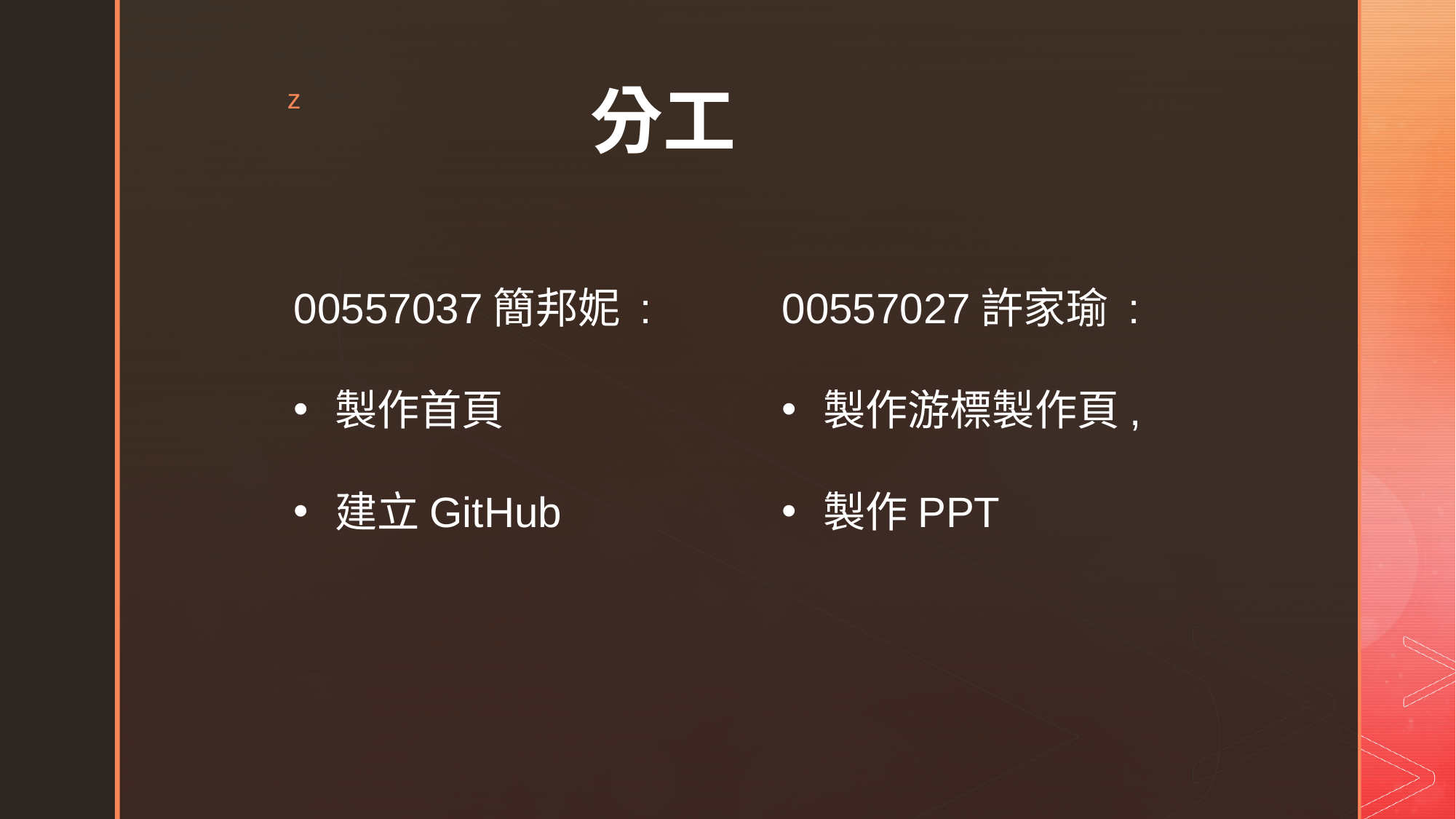

# 分工
00557037簡邦妮 :
製作首頁
建立GitHub
00557027許家瑜 :
製作游標製作頁,
製作PPT